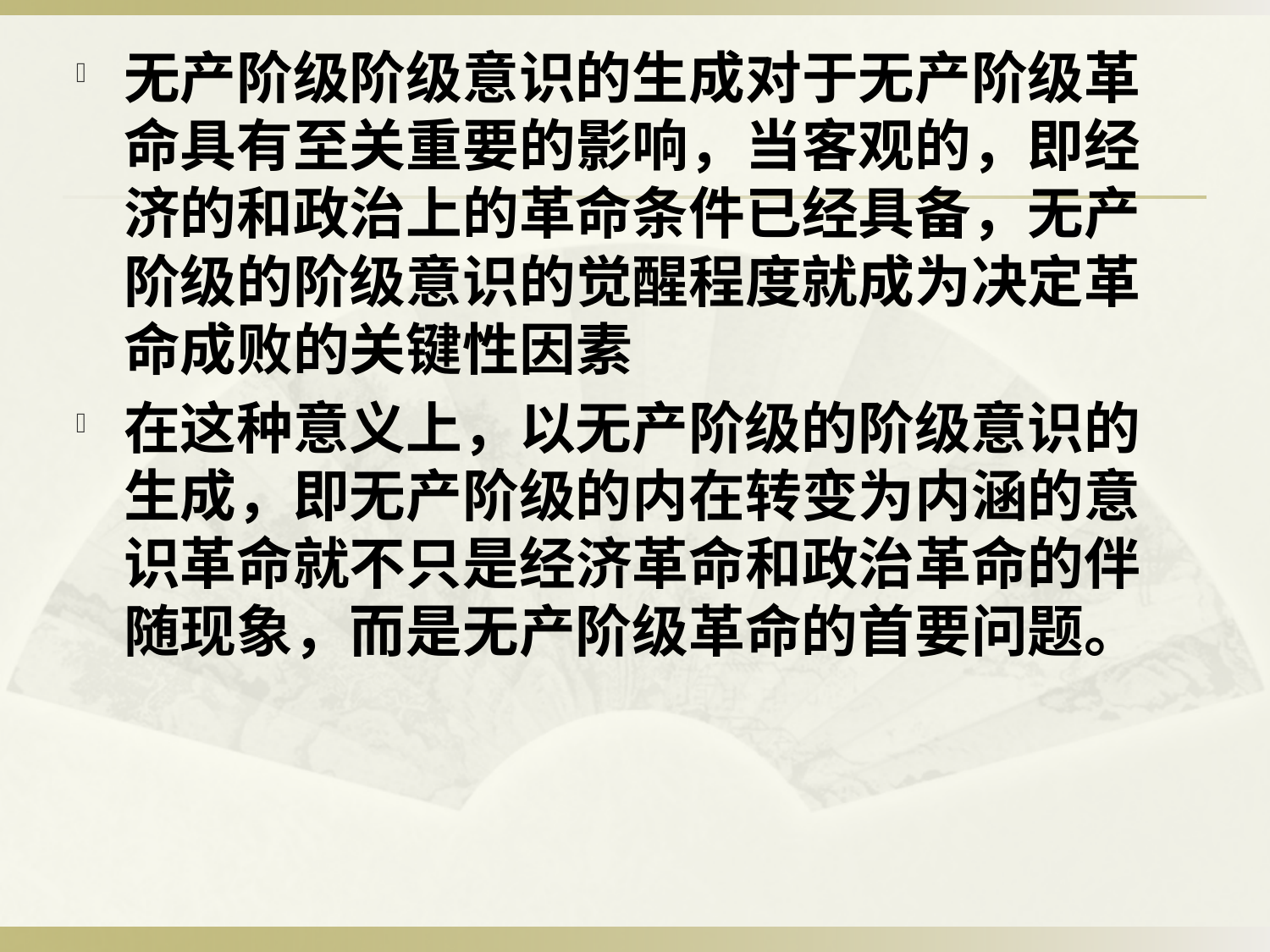

无产阶级阶级意识的生成对于无产阶级革命具有至关重要的影响，当客观的，即经济的和政治上的革命条件已经具备，无产阶级的阶级意识的觉醒程度就成为决定革命成败的关键性因素
在这种意义上，以无产阶级的阶级意识的生成，即无产阶级的内在转变为内涵的意识革命就不只是经济革命和政治革命的伴随现象，而是无产阶级革命的首要问题。